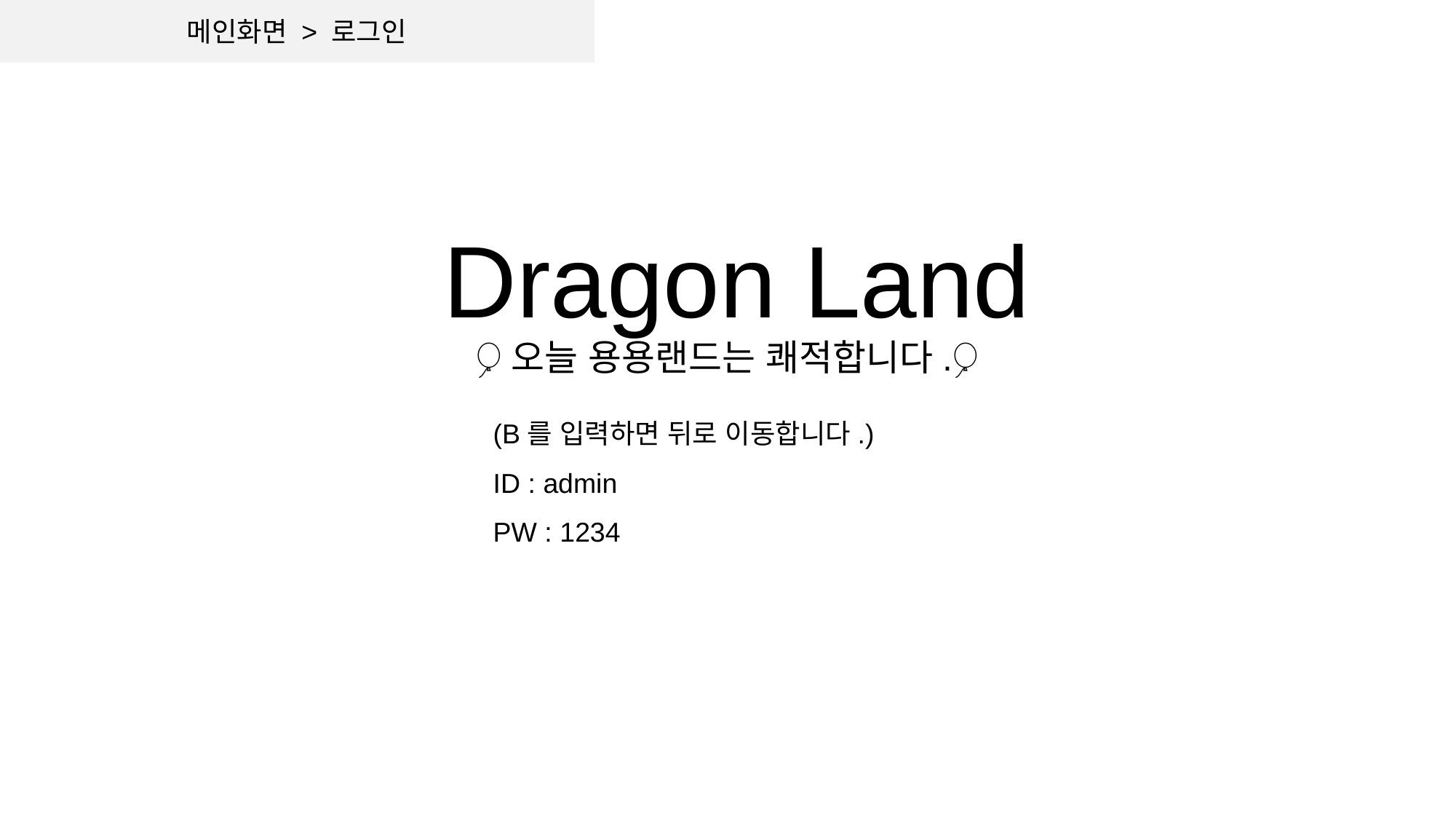

메인화면 > 로그인
 Dragon Land
🎈오늘 용용랜드는 쾌적합니다.🎈
(B를 입력하면 뒤로 이동합니다.)
ID : admin
PW : 1234